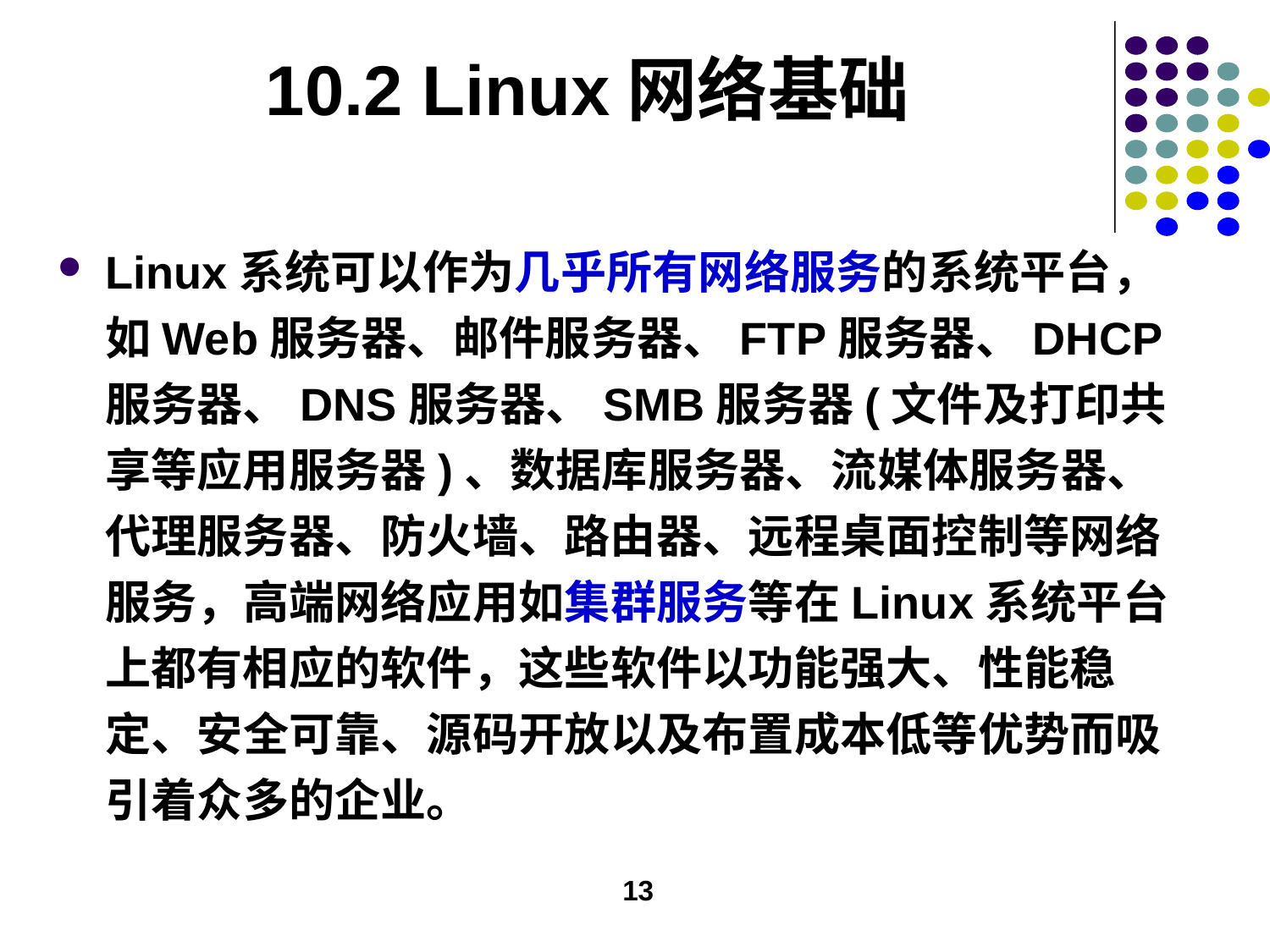

# 10.2 Linux网络基础
Linux系统可以作为几乎所有网络服务的系统平台，如Web服务器、邮件服务器、FTP服务器、DHCP服务器、DNS服务器、SMB服务器(文件及打印共享等应用服务器)、数据库服务器、流媒体服务器、代理服务器、防火墙、路由器、远程桌面控制等网络服务，高端网络应用如集群服务等在Linux系统平台上都有相应的软件，这些软件以功能强大、性能稳定、安全可靠、源码开放以及布置成本低等优势而吸引着众多的企业。
13